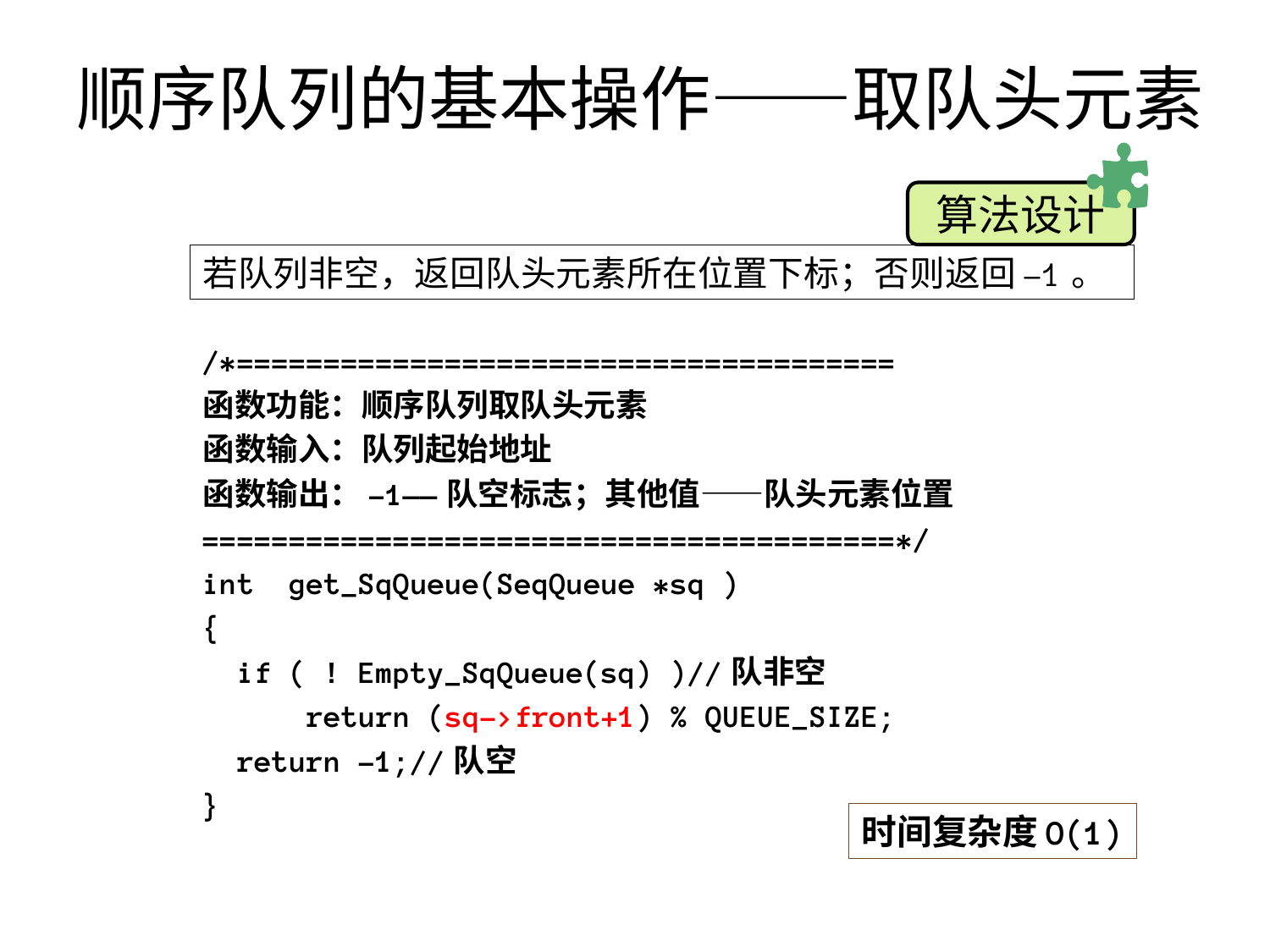

# 顺序队列的基本操作——取队头元素

算法设计
若队列非空，返回队头元素所在位置下标；否则返回-1。
/*======================================
函数功能：顺序队列取队头元素
函数输入：队列起始地址
函数输出：-1——队空标志；其他值——队头元素位置
========================================*/
int  get_SqQueue(SeqQueue *sq )
{
  if ( ! Empty_SqQueue(sq) )//队非空
      return (sq->front+1) % QUEUE_SIZE;
  return -1;//队空
}

时间复杂度O(1)
124